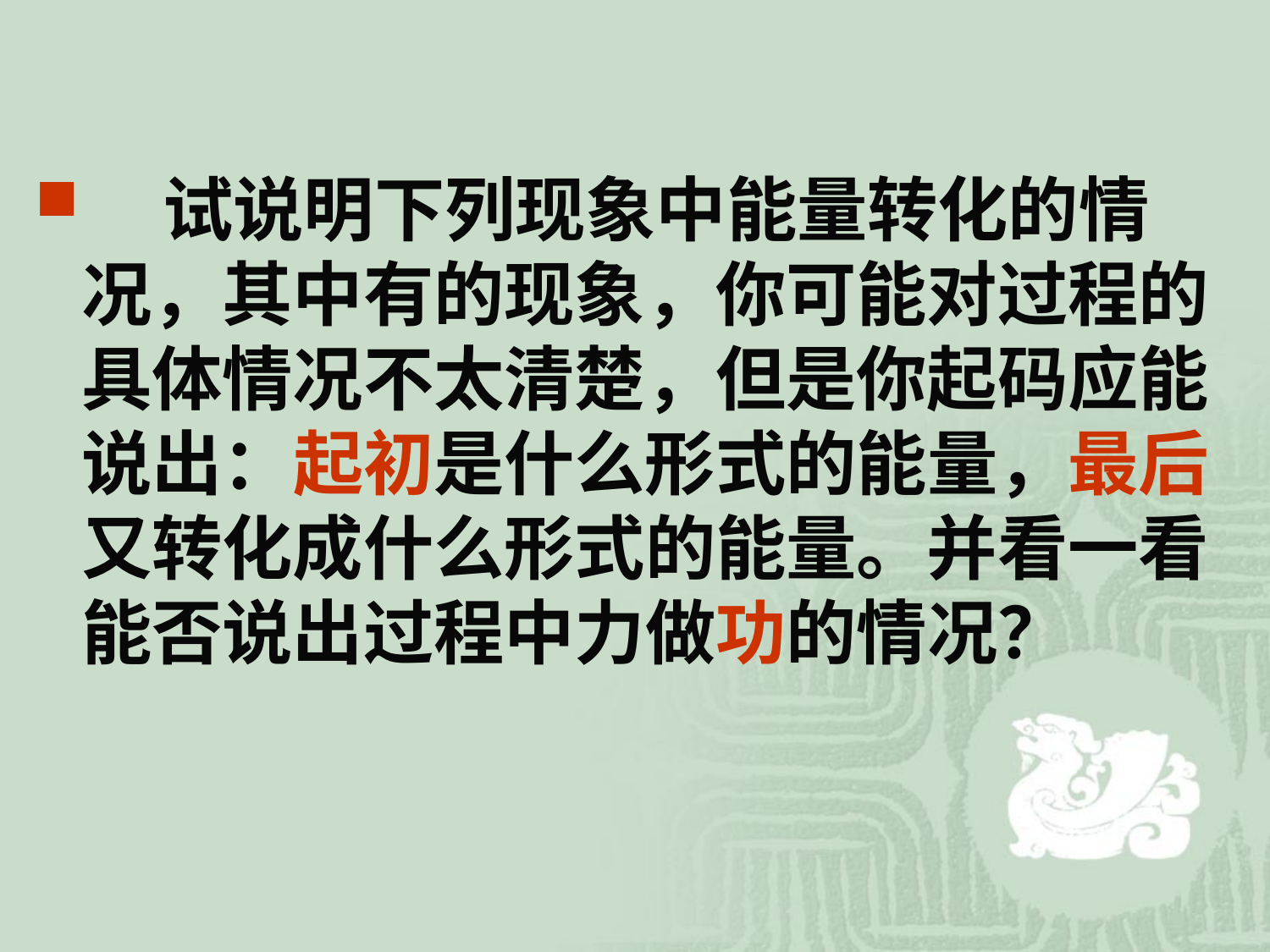

试说明下列现象中能量转化的情况，其中有的现象，你可能对过程的具体情况不太清楚，但是你起码应能说出：起初是什么形式的能量，最后又转化成什么形式的能量。并看一看能否说出过程中力做功的情况？